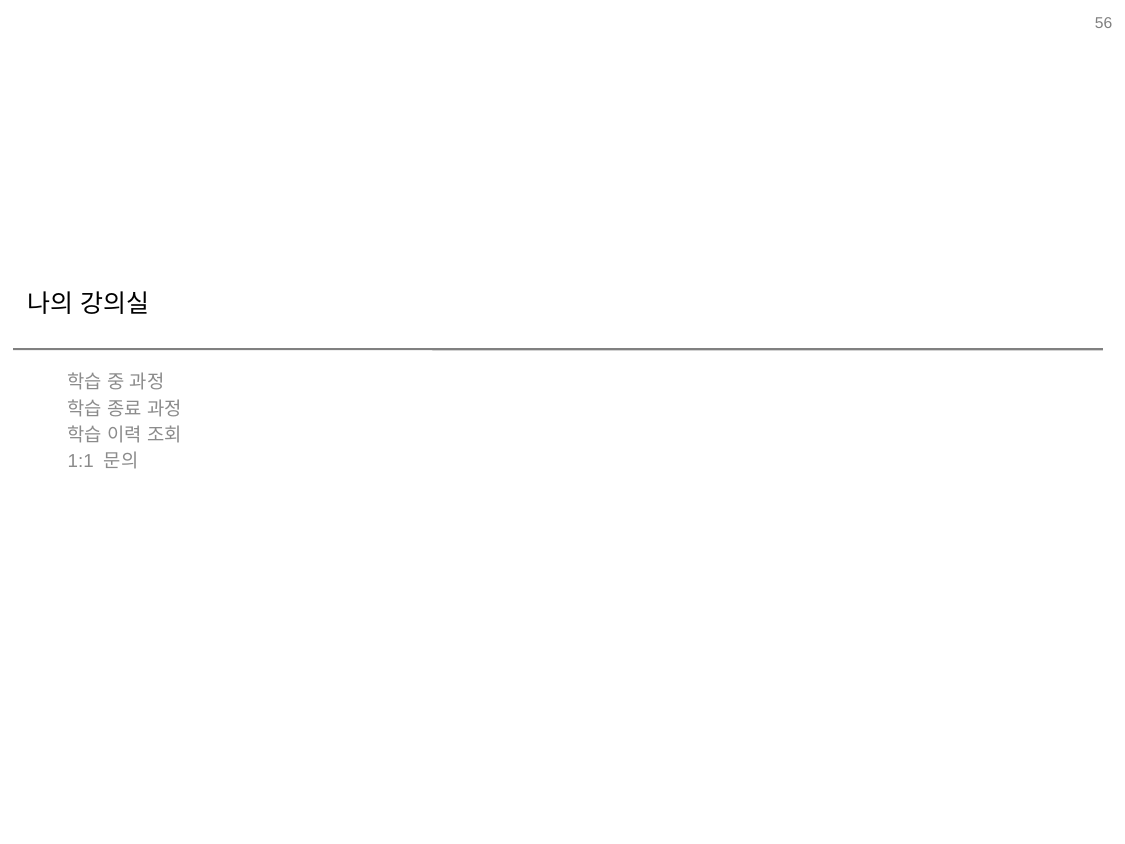

56
# 나의 강의실
학습 중 과정
학습 종료 과정
학습 이력 조회
1:1 문의